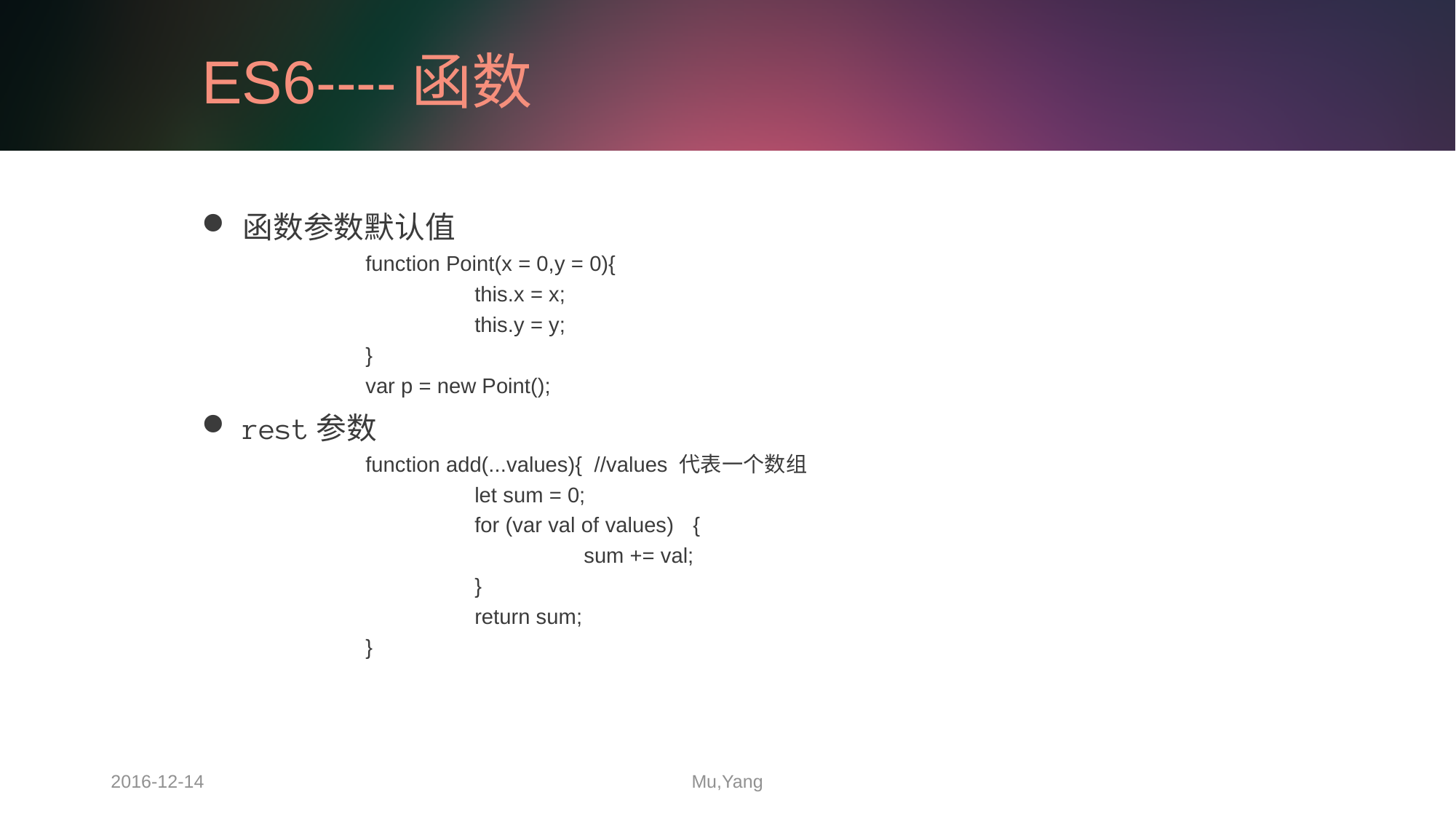

# ES6----函数
函数参数默认值
	function Point(x = 0,y = 0){
		this.x = x;
		this.y = y;
	}
	var p = new Point();
rest参数
	function add(...values){  //values 代表一个数组
		let sum = 0;
		for (var val of values)	{
			sum += val;
		}
		return sum;
	}
2016-12-14
Mu,Yang
118